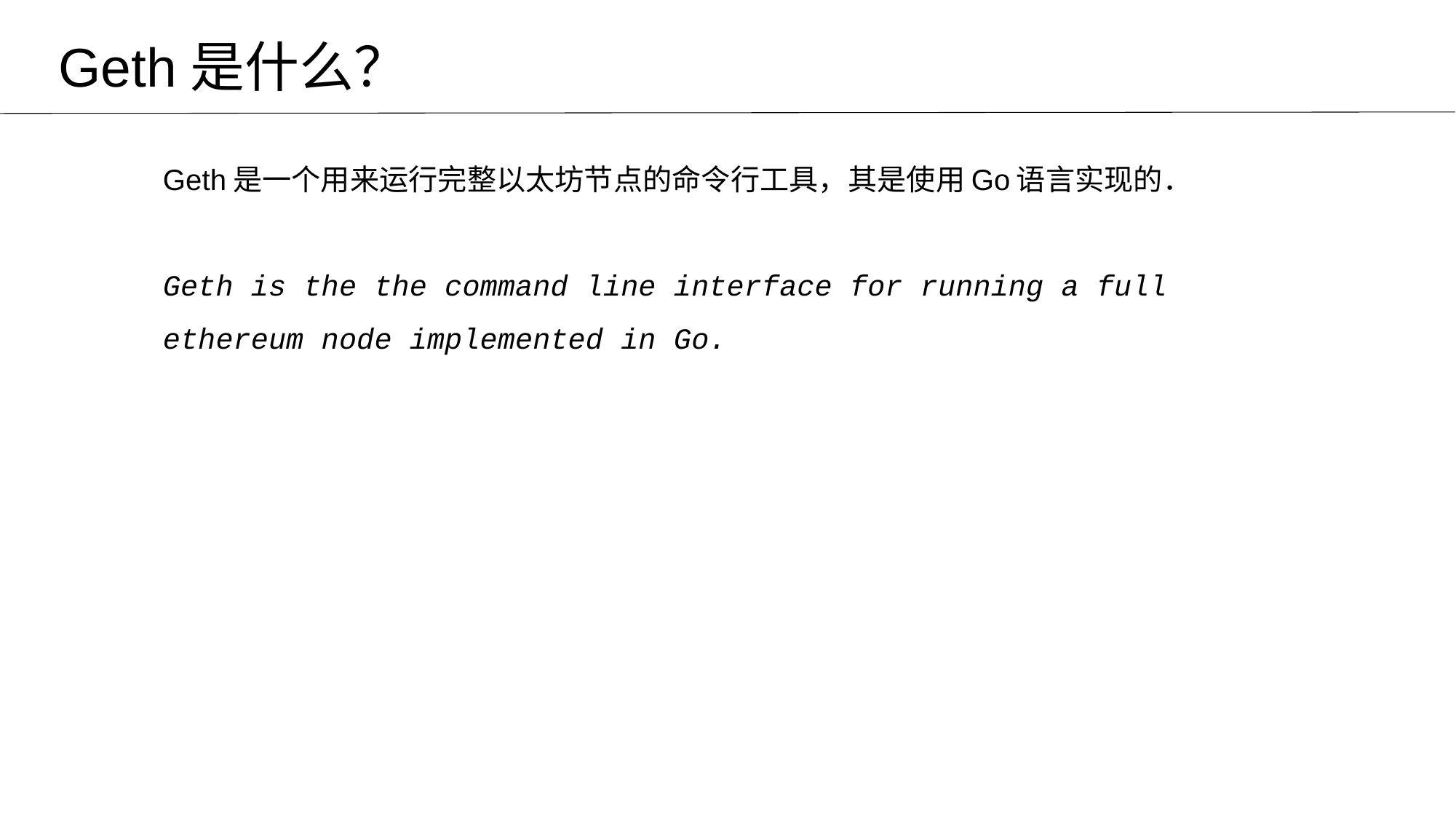

Geth是什么？
# Geth是一个用来运行完整以太坊节点的命令行工具，其是使用Go语言实现的． Geth is the the command line interface for running a full ethereum node implemented in Go.